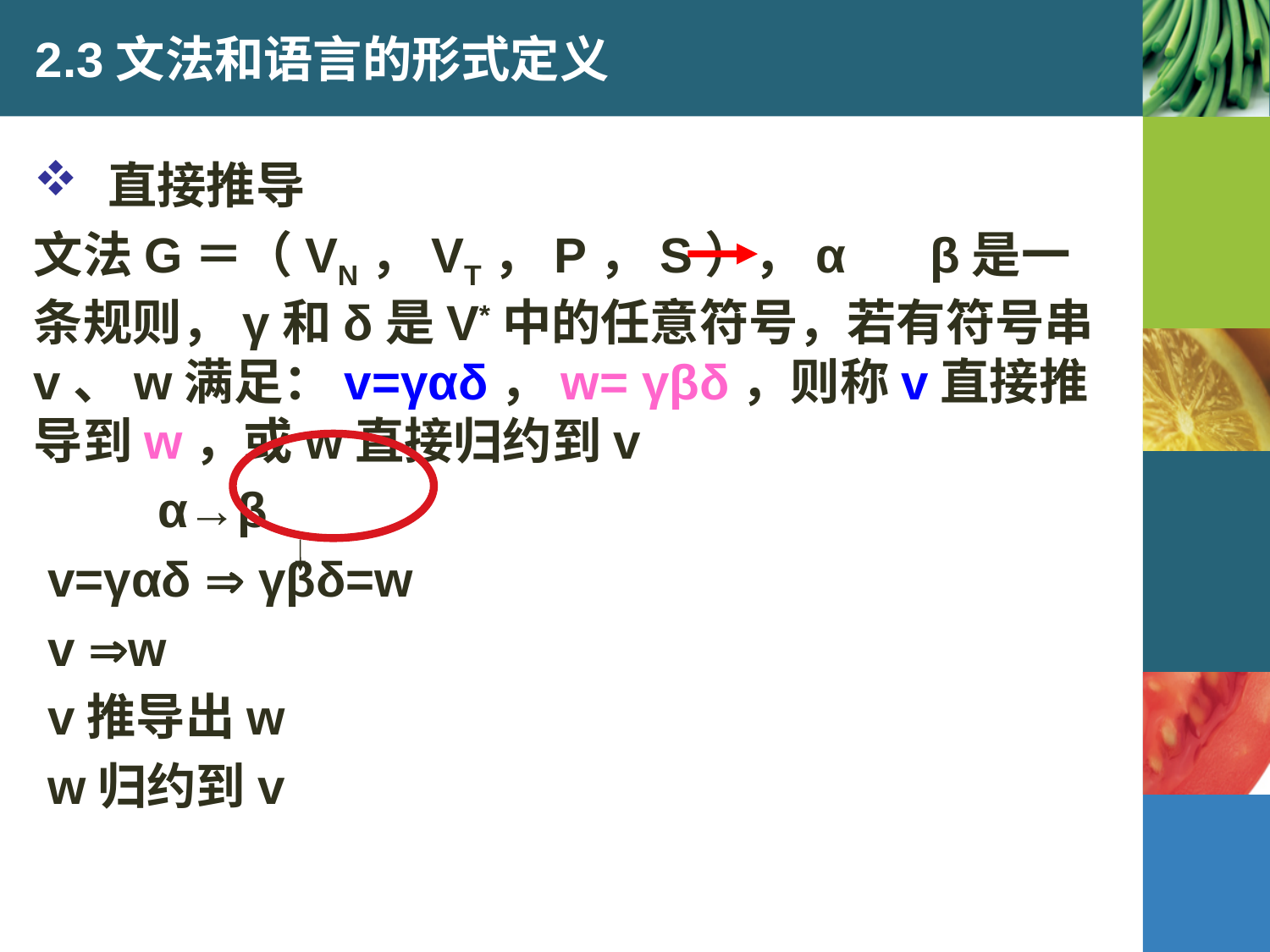

# 2.3文法和语言的形式定义
直接推导
文法G＝（VN，VT，P，S），α　 β是一条规则，γ和δ是V*中的任意符号，若有符号串v、w满足：v=γαδ，w= γβδ，则称v直接推导到w，或w直接归约到v
         α→β
 v=γαδ ⇒ γβδ=w
 v ⇒w
 v推导出w
 w归约到v